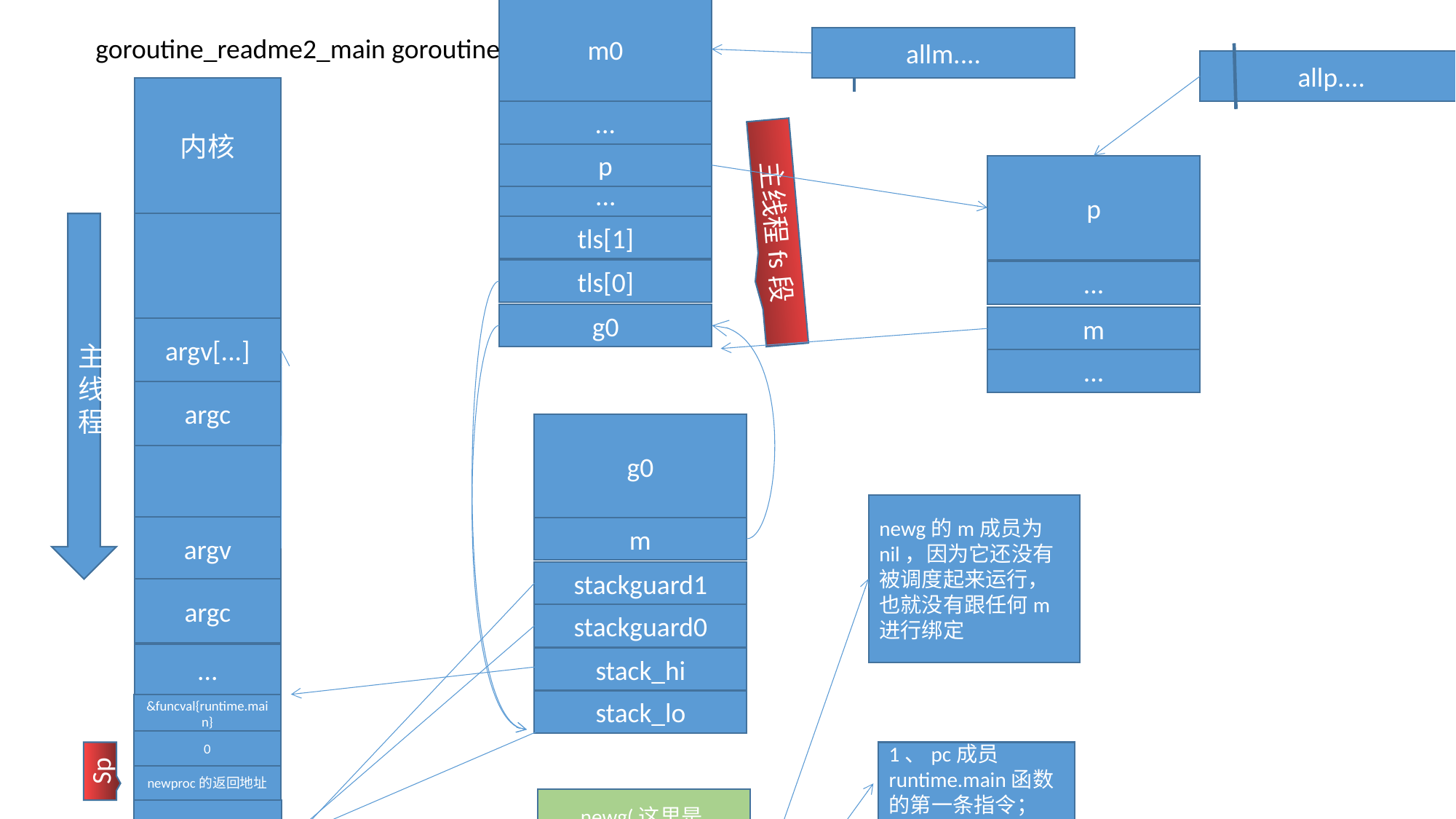

m0
goroutine_readme2_main goroutine
allm....
allp....
内核
...
p
p
...
主线程fs段
主线程

tls[1]
tls[0]
...
g0
m
argv[...]
...
argc
g0

newg的m成员为nil，因为它还没有被调度起来运行，也就没有跟任何m进行绑定
argv
m
stackguard1
argc
stackguard0
...
stack_hi
stack_lo
&funcval{runtime.main}
0
1、pc成员runtime.main函数的第一条指令；
2、sp成员指向了newg的栈顶内存单元；
预期runtime.main函数执行完返回之后就会去执行runtime.exit函数的CALL runtime.goexit1(SB)这条指令
Sp
newproc的返回地址
newg(这里是mainroutine，可以类比普通goroutine)
...
堆
newg(栈)
goexit+1指令
m=nil
sched.pc
sched.sp
stackguard1
stackguard0
stack_hi
stack_lo